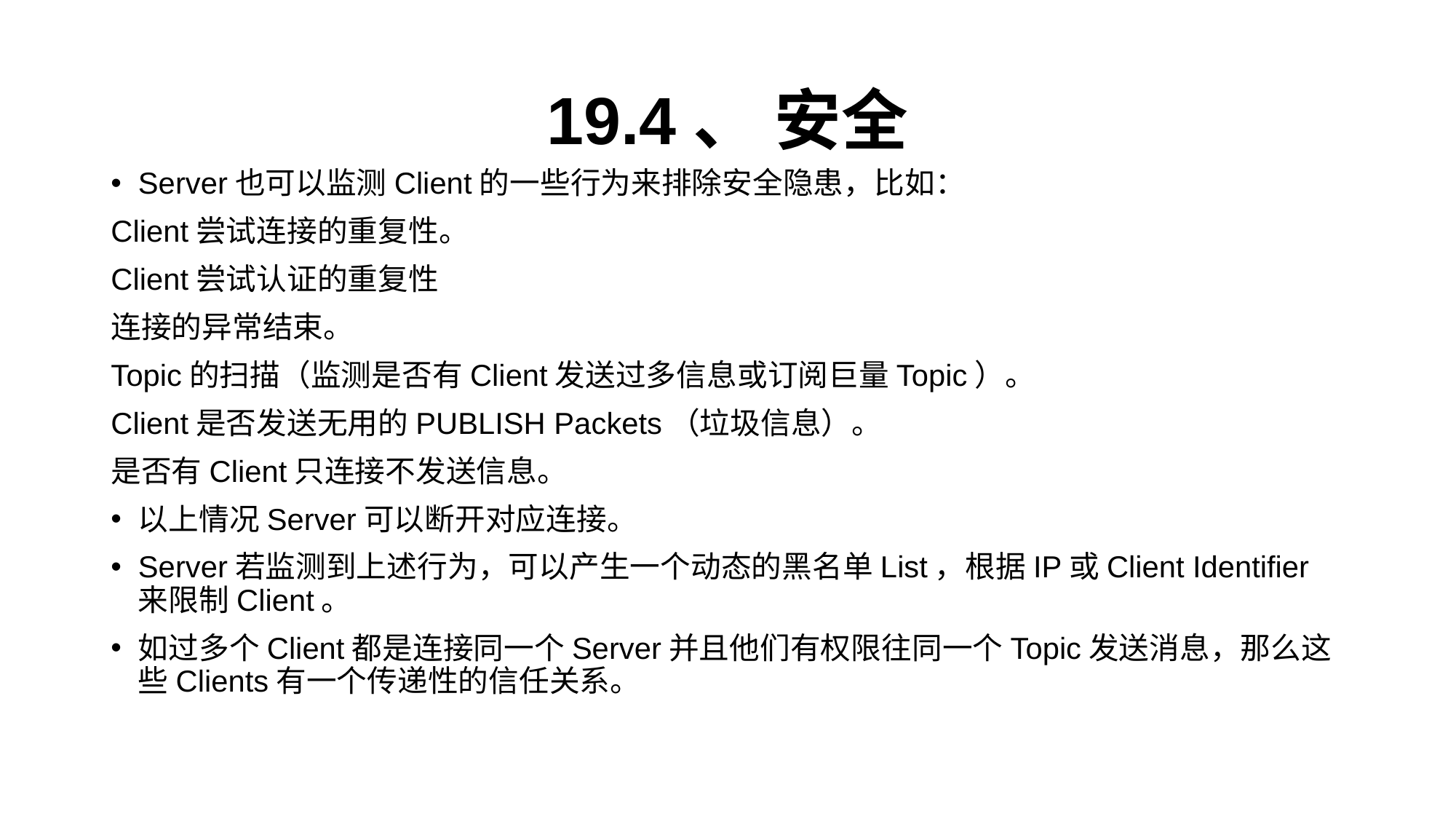

# 19.4、 安全
Server也可以监测Client的一些行为来排除安全隐患，比如：
Client尝试连接的重复性。
Client尝试认证的重复性
连接的异常结束。
Topic的扫描（监测是否有Client发送过多信息或订阅巨量Topic）。
Client是否发送无用的PUBLISH Packets（垃圾信息）。
是否有Client只连接不发送信息。
以上情况Server可以断开对应连接。
Server若监测到上述行为，可以产生一个动态的黑名单List，根据IP或Client Identifier来限制Client。
如过多个Client都是连接同一个Server并且他们有权限往同一个Topic发送消息，那么这些Clients有一个传递性的信任关系。